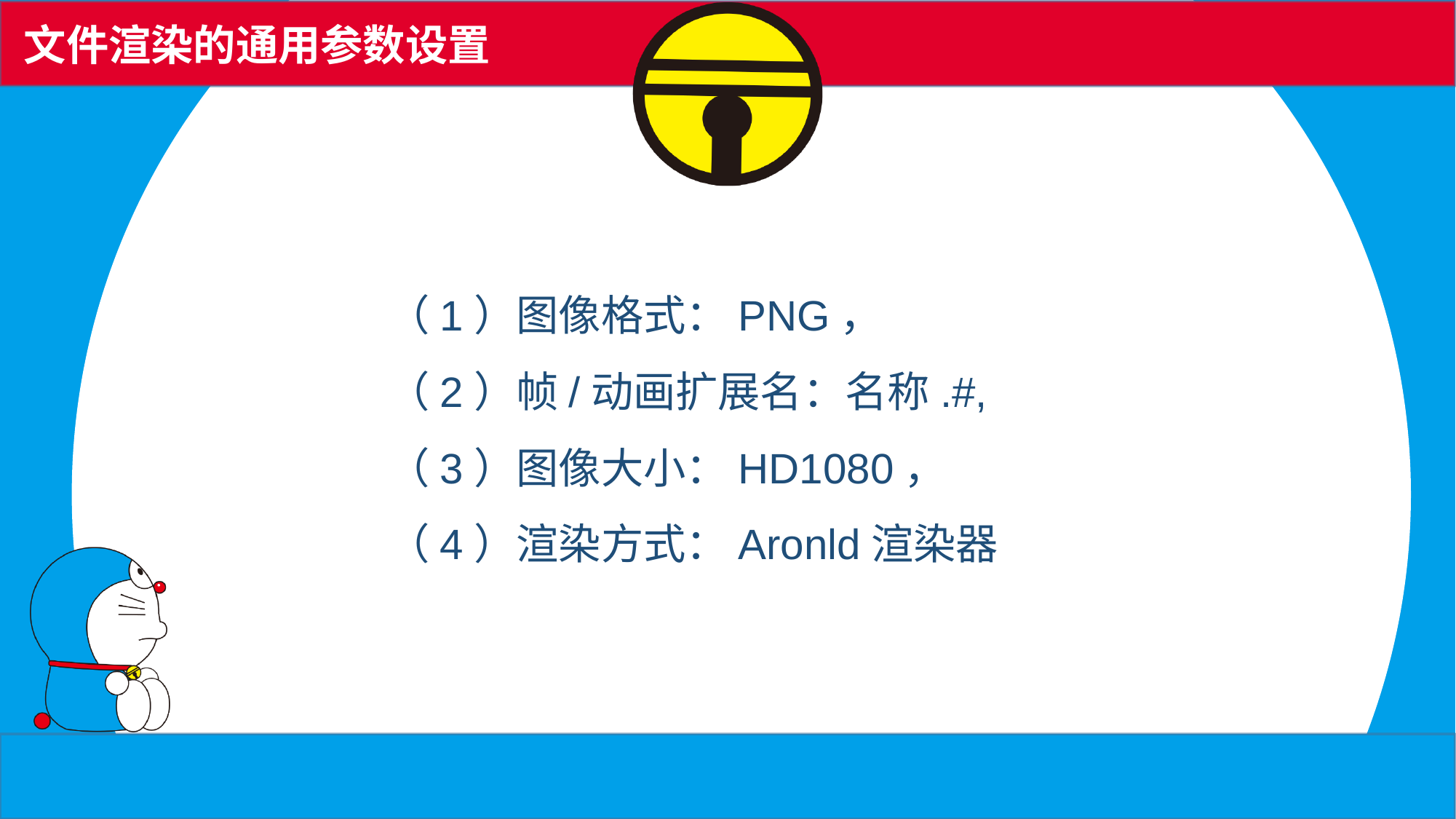

文件渲染的通用参数设置
老鼠
铁板烧
大雄
（1）图像格式：PNG，
（2）帧/动画扩展名：名称.#,
（3）图像大小：HD1080，
（4）渲染方式：Aronld渲染器